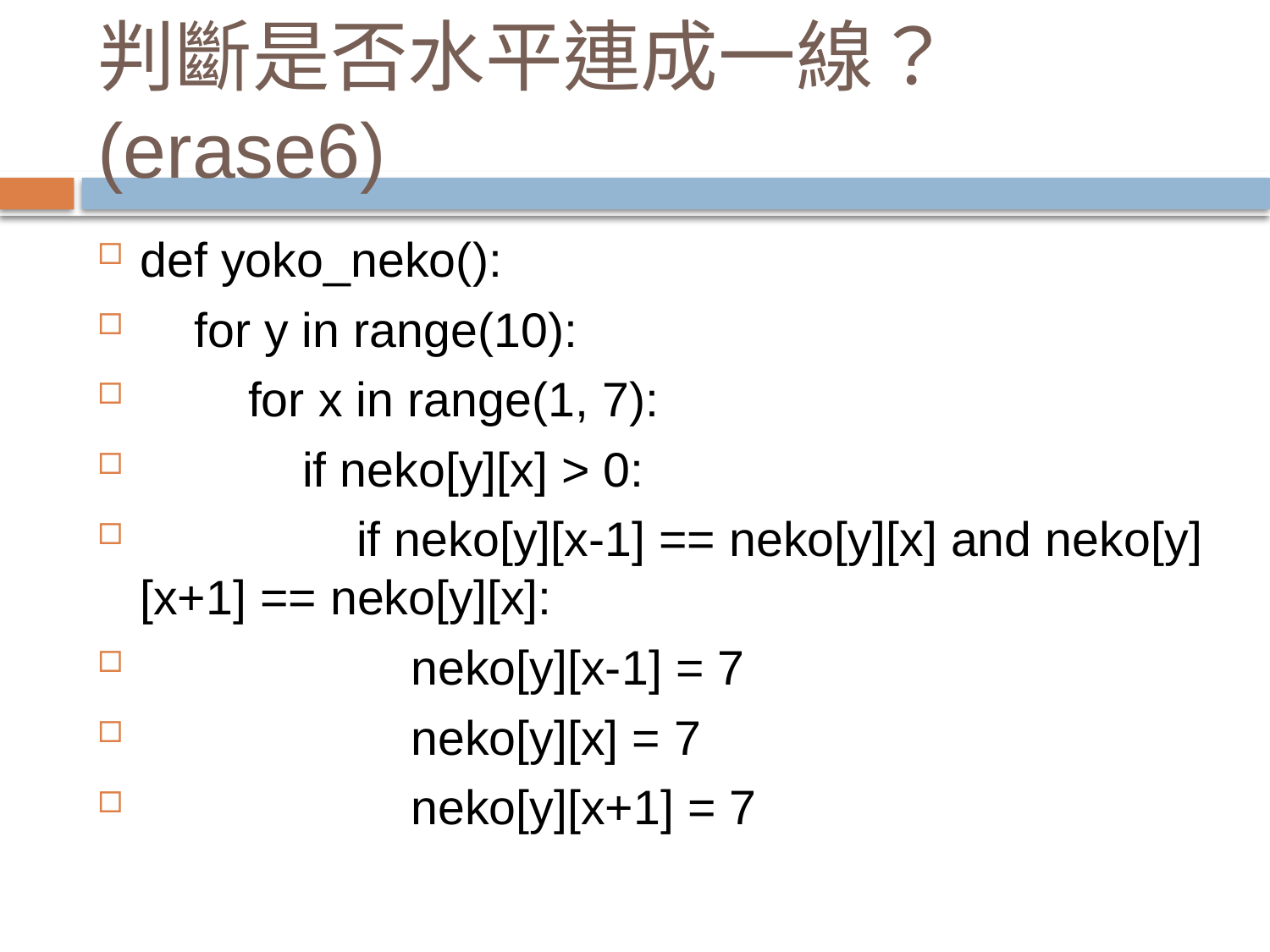

# 判斷是否水平連成一線？(erase6)
def yoko_neko():
    for y in range(10):
        for x in range(1, 7):
            if neko[y][x] > 0:
                if neko[y][x-1] == neko[y][x] and neko[y][x+1] == neko[y][x]:
                    neko[y][x-1] = 7
                    neko[y][x] = 7
                    neko[y][x+1] = 7